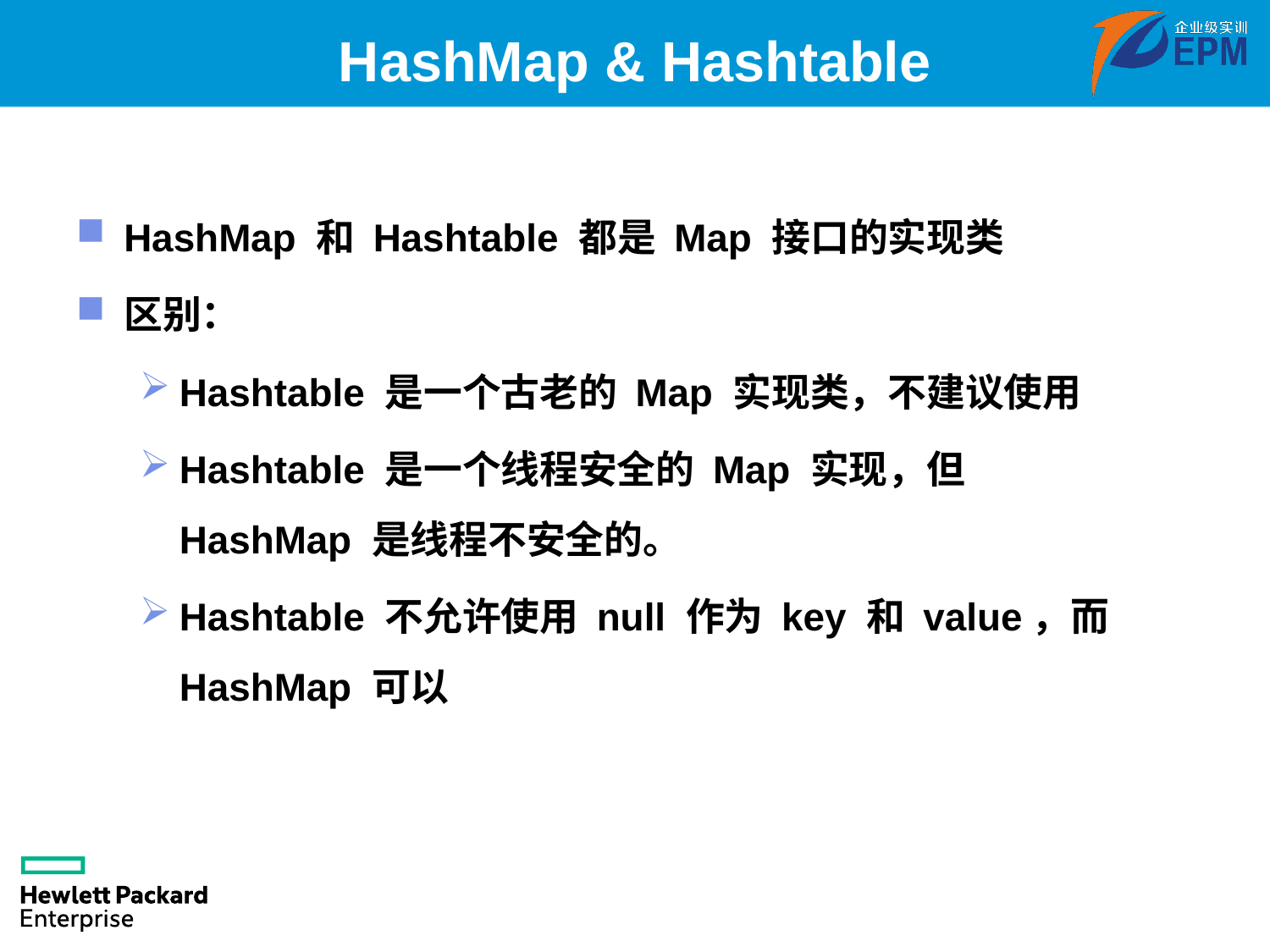

# HashMap & Hashtable
HashMap 和 Hashtable 都是 Map 接口的实现类
区别：
Hashtable 是一个古老的 Map 实现类，不建议使用
Hashtable 是一个线程安全的 Map 实现，但 HashMap 是线程不安全的。
Hashtable 不允许使用 null 作为 key 和 value，而 HashMap 可以